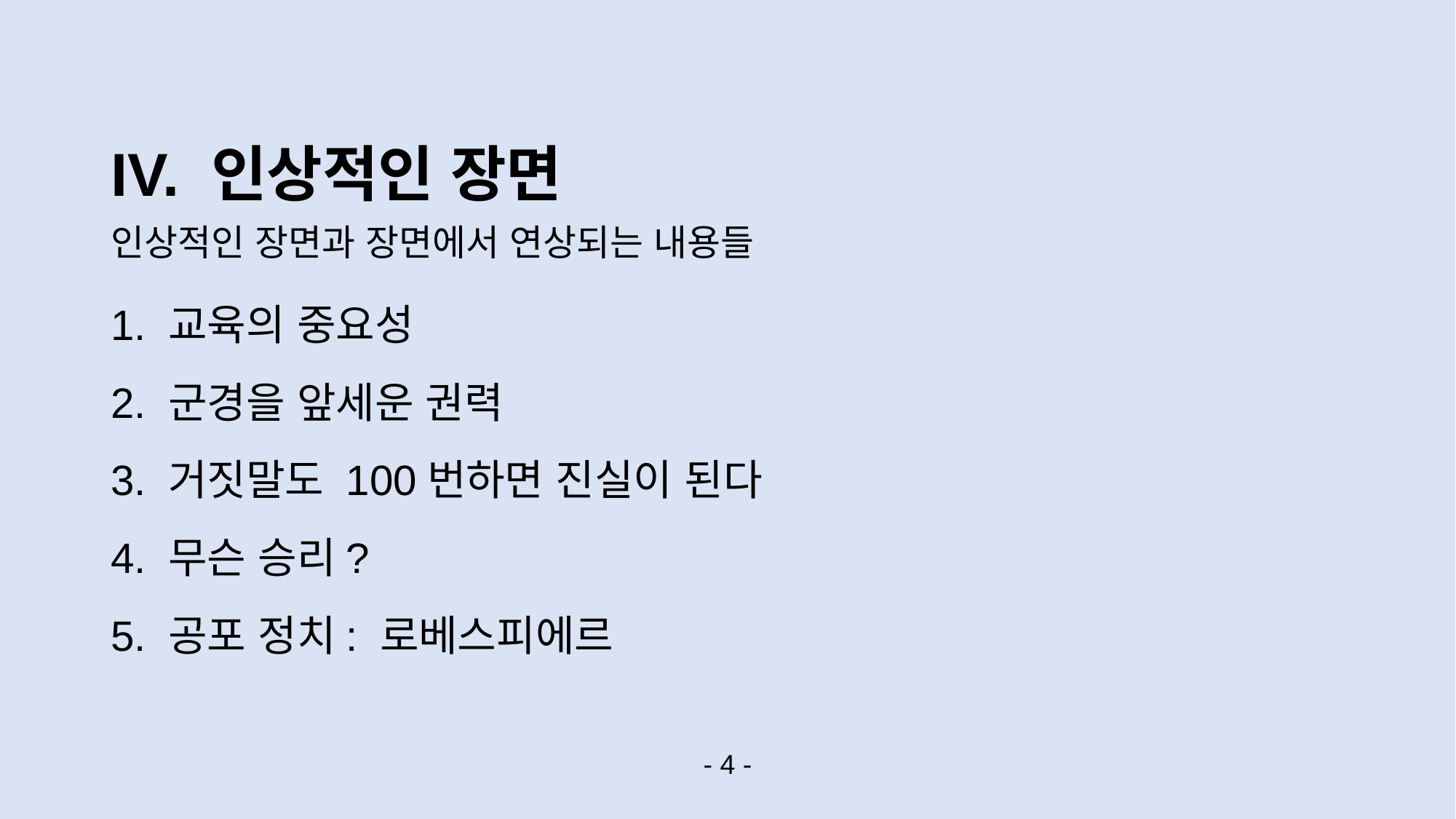

IV. 인상적인 장면
인상적인 장면과 장면에서 연상되는 내용들

1. 교육의 중요성

2. 군경을 앞세운 권력

3. 거짓말도 100번하면 진실이 된다

4. 무슨 승리?

5. 공포 정치: 로베스피에르

- 4 -